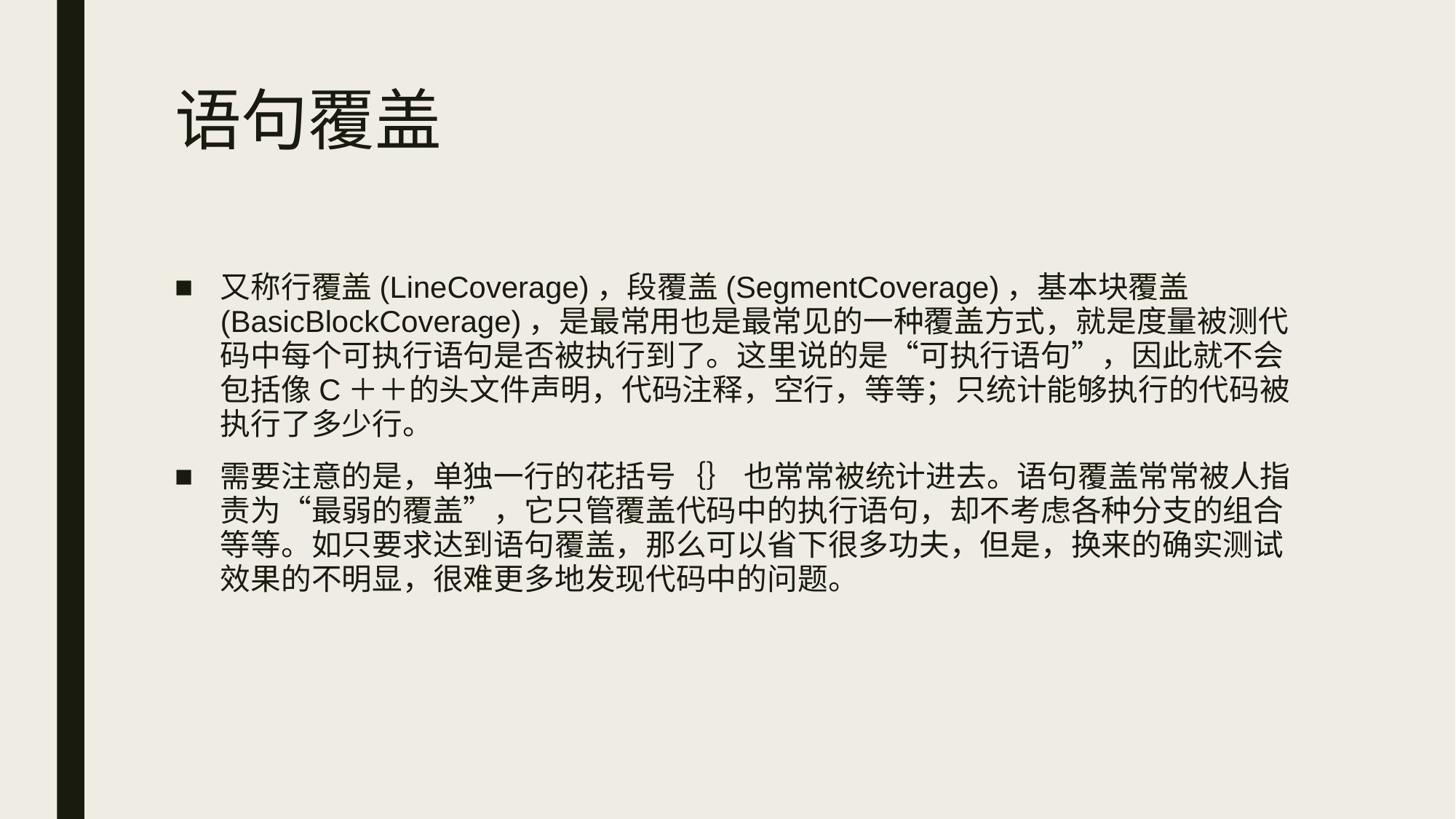

# 语句覆盖
又称行覆盖(LineCoverage)，段覆盖(SegmentCoverage)，基本块覆盖(BasicBlockCoverage)，是最常用也是最常见的一种覆盖方式，就是度量被测代码中每个可执行语句是否被执行到了。这里说的是“可执行语句”，因此就不会包括像C＋＋的头文件声明，代码注释，空行，等等；只统计能够执行的代码被执行了多少行。
需要注意的是，单独一行的花括号｛｝ 也常常被统计进去。语句覆盖常常被人指责为“最弱的覆盖”，它只管覆盖代码中的执行语句，却不考虑各种分支的组合等等。如只要求达到语句覆盖，那么可以省下很多功夫，但是，换来的确实测试效果的不明显，很难更多地发现代码中的问题。